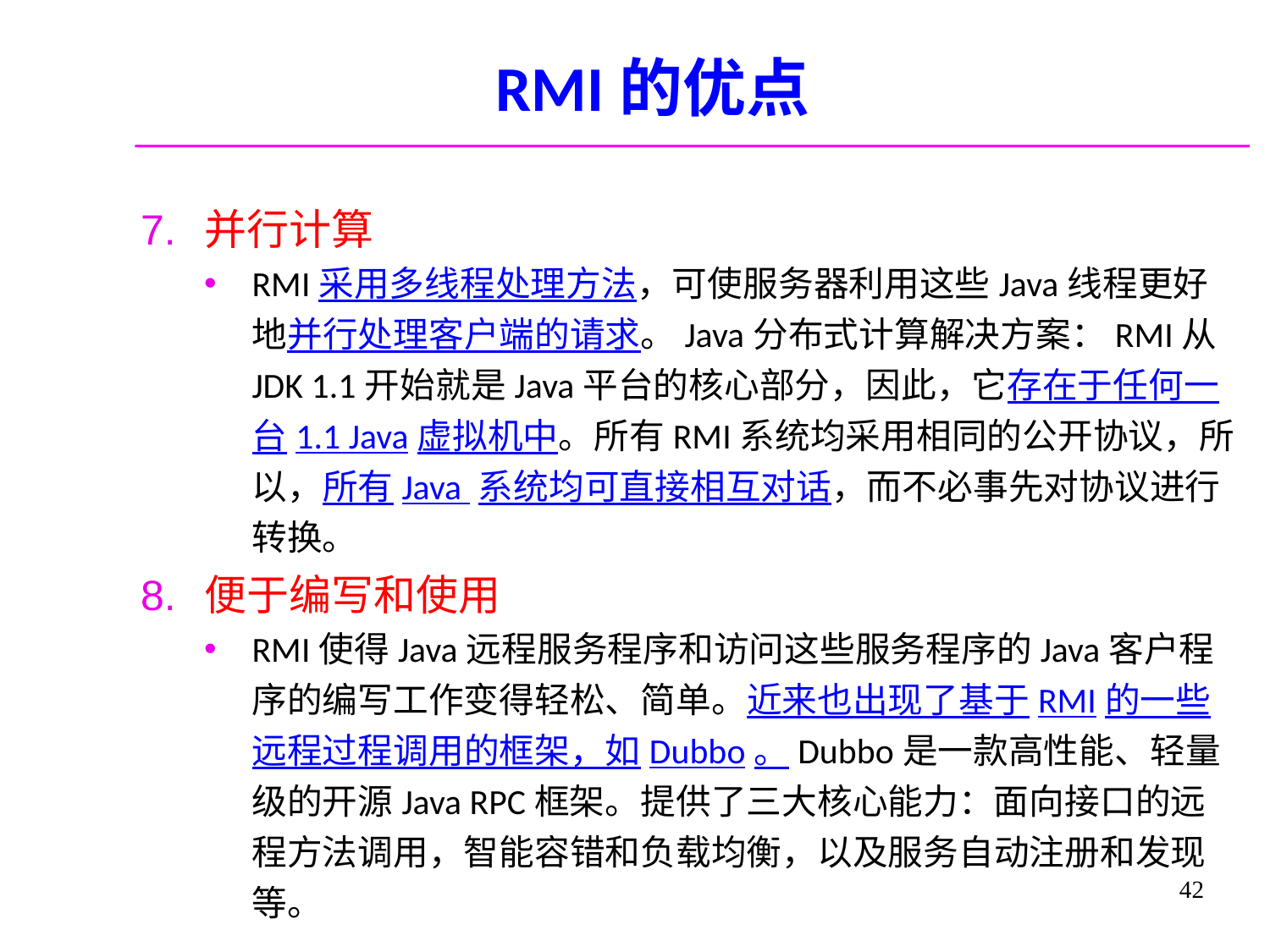

# RMI的优点
并行计算
RMI采用多线程处理方法，可使服务器利用这些Java线程更好地并行处理客户端的请求。Java分布式计算解决方案：RMI从JDK 1.1开始就是Java平台的核心部分，因此，它存在于任何一台1.1 Java虚拟机中。所有RMI系统均采用相同的公开协议，所以，所有Java 系统均可直接相互对话，而不必事先对协议进行转换。
便于编写和使用
RMI使得Java远程服务程序和访问这些服务程序的Java客户程序的编写工作变得轻松、简单。近来也出现了基于RMI的一些远程过程调用的框架，如Dubbo。Dubbo是一款高性能、轻量级的开源Java RPC框架。提供了三大核心能力：面向接口的远程方法调用，智能容错和负载均衡，以及服务自动注册和发现等。
42